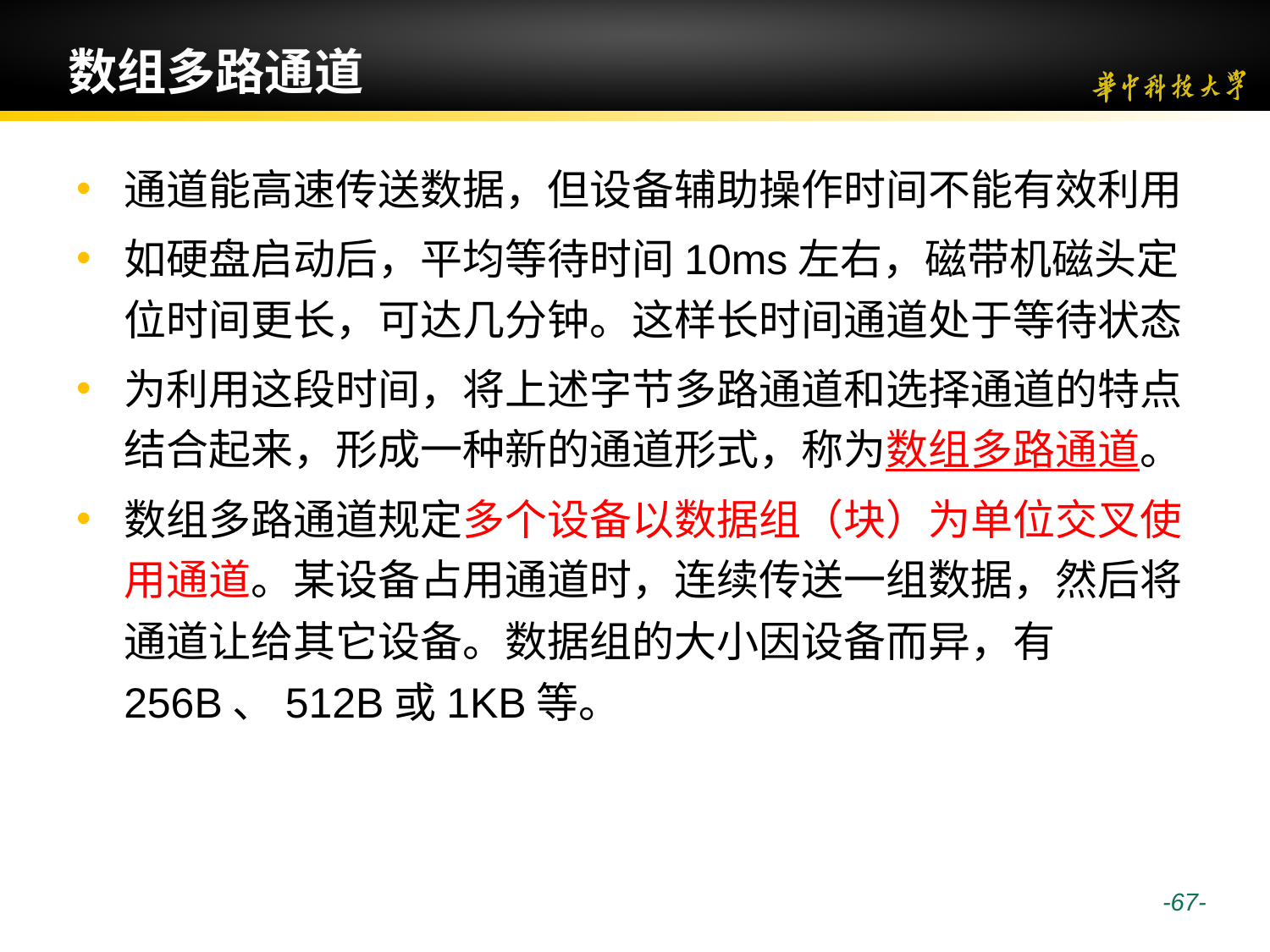

# 数组多路通道
通道能高速传送数据，但设备辅助操作时间不能有效利用
如硬盘启动后，平均等待时间10ms左右，磁带机磁头定位时间更长，可达几分钟。这样长时间通道处于等待状态
为利用这段时间，将上述字节多路通道和选择通道的特点结合起来，形成一种新的通道形式，称为数组多路通道。
数组多路通道规定多个设备以数据组（块）为单位交叉使用通道。某设备占用通道时，连续传送一组数据，然后将通道让给其它设备。数据组的大小因设备而异，有256B、512B或1KB等。

 -67-